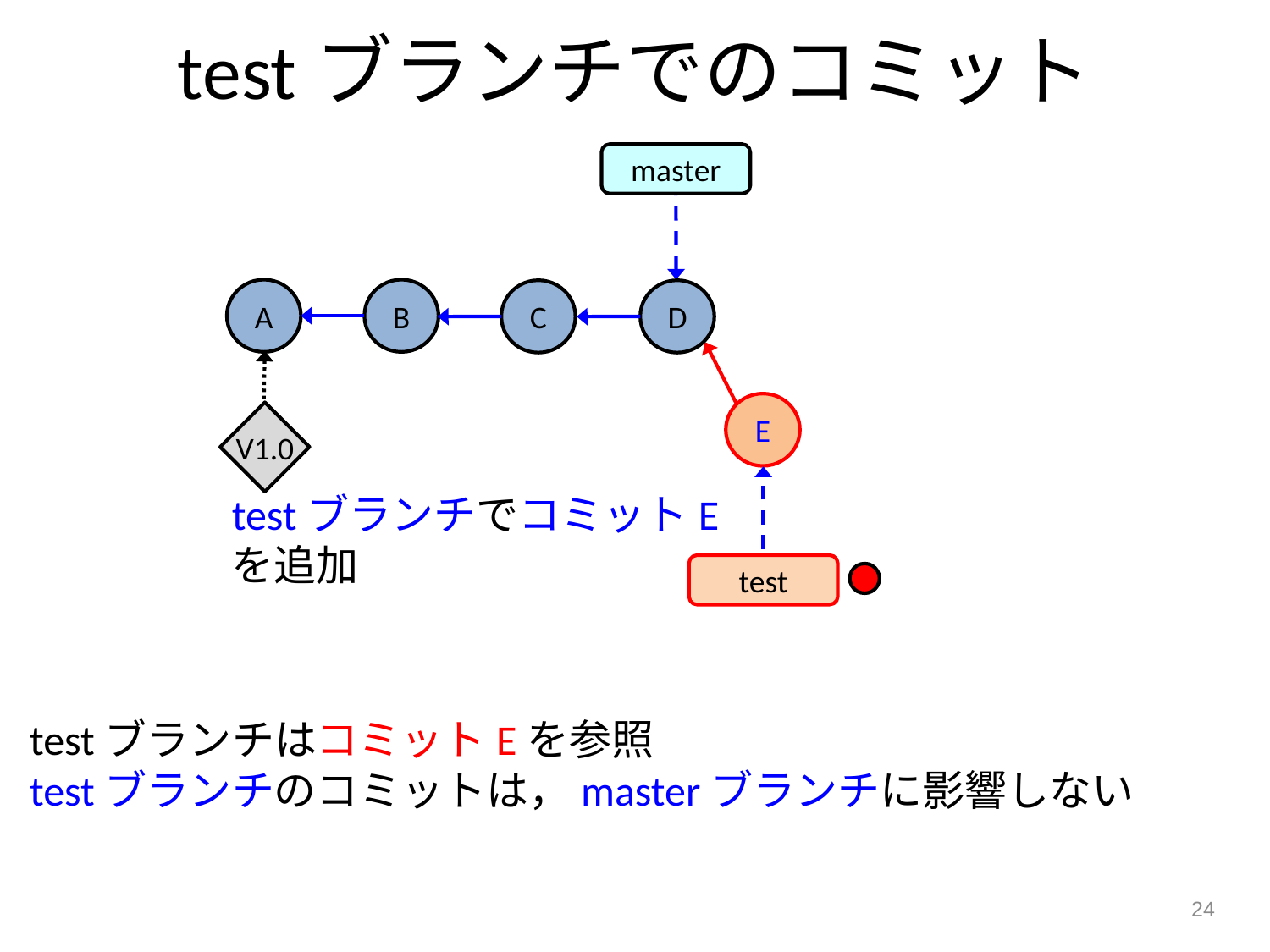

testブランチでのコミット
master
A
B
C
D
E

V1.0
testブランチでコミットEを追加
test

testブランチはコミットEを参照
testブランチのコミットは，masterブランチに影響しない
24